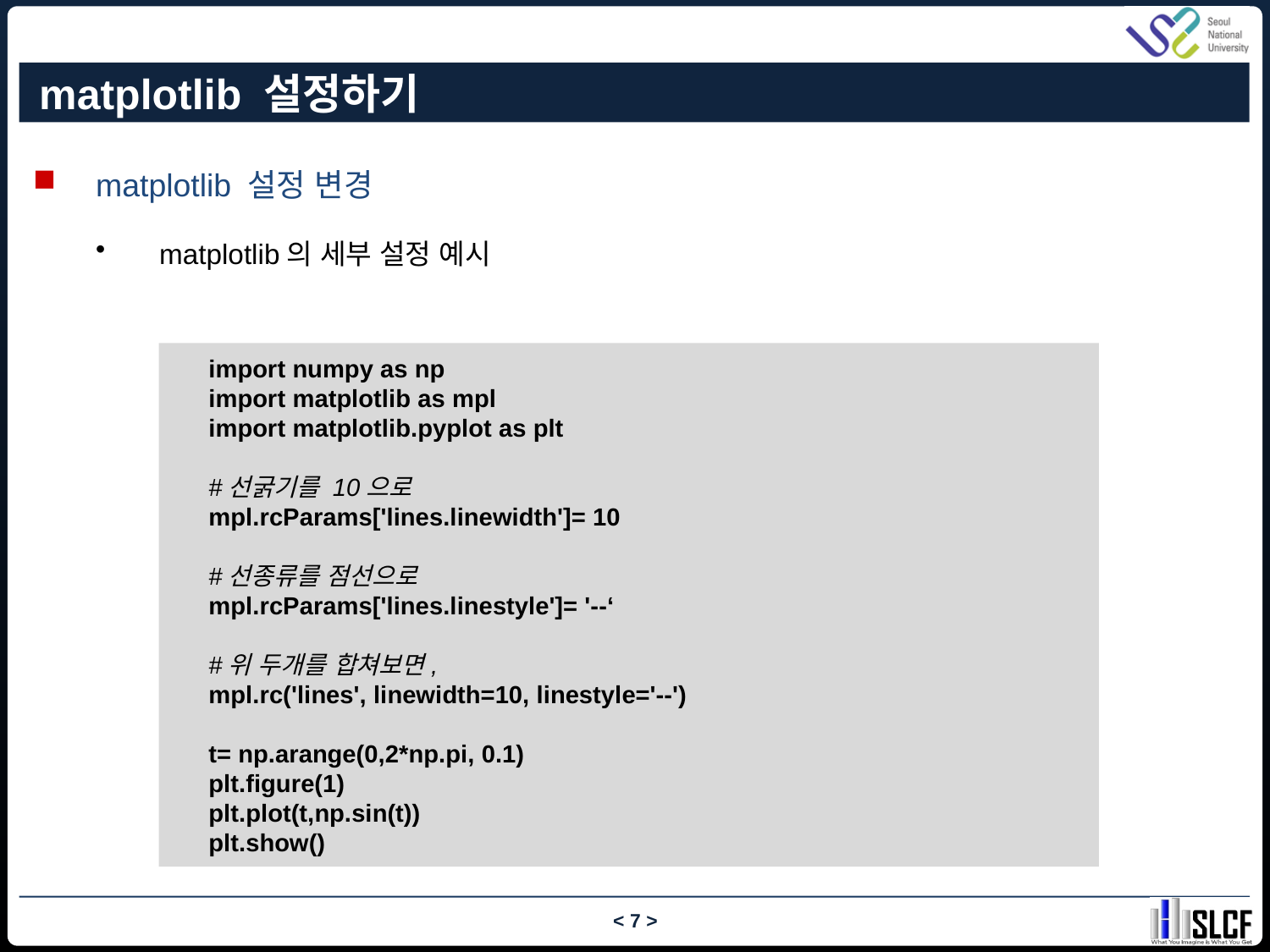

# matplotlib 설정하기
matplotlib 설정 변경
matplotlib의 세부 설정 예시

import numpy as np
import matplotlib as mpl
import matplotlib.pyplot as plt
#선굵기를 10으로
mpl.rcParams['lines.linewidth']= 10
#선종류를 점선으로
mpl.rcParams['lines.linestyle']= '--‘
#위 두개를 합쳐보면,
mpl.rc('lines', linewidth=10, linestyle='--')
t= np.arange(0,2*np.pi, 0.1)
plt.figure(1)
plt.plot(t,np.sin(t))
plt.show()